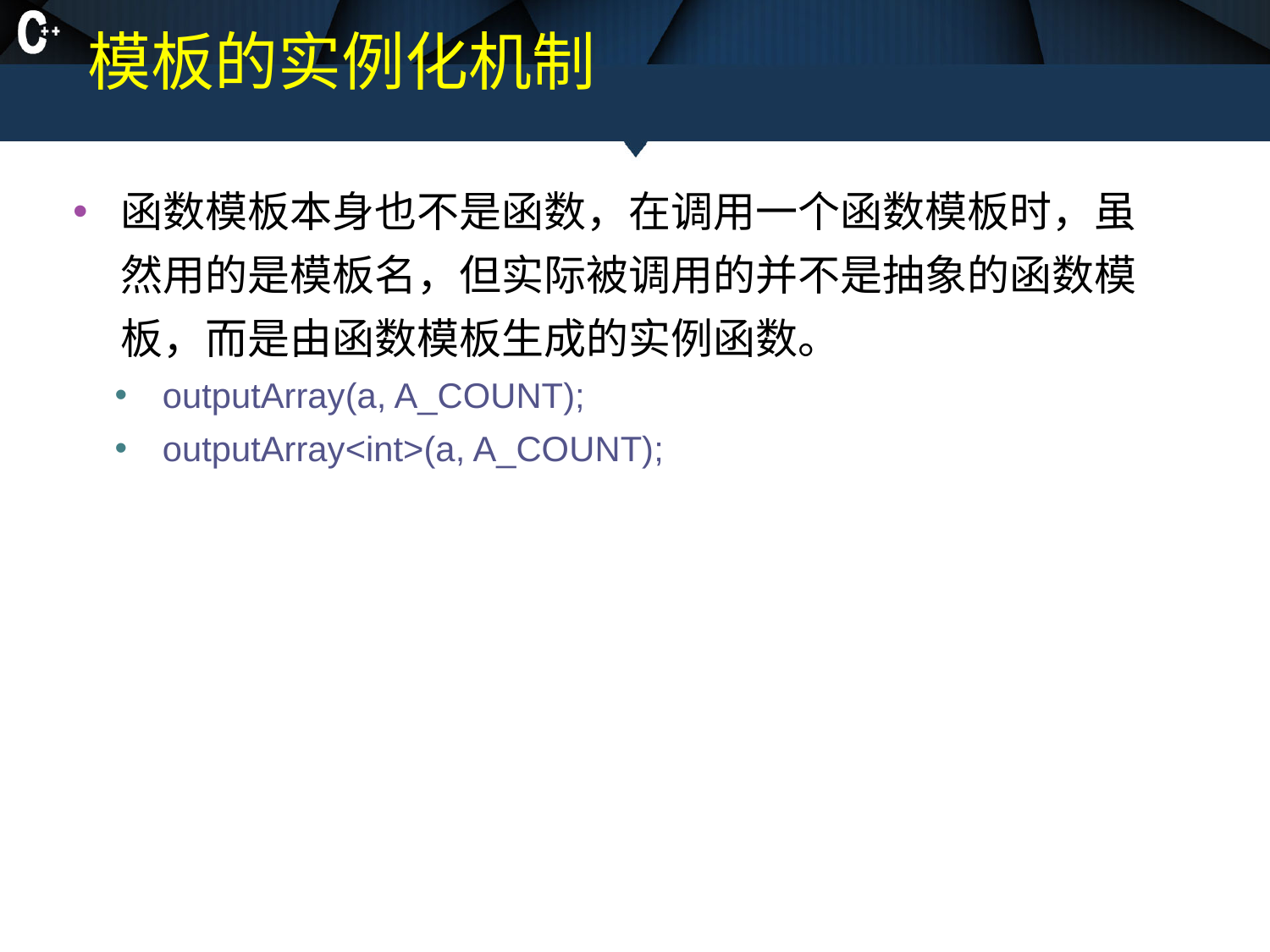

# 模板的实例化机制
函数模板本身也不是函数，在调用一个函数模板时，虽然用的是模板名，但实际被调用的并不是抽象的函数模板，而是由函数模板生成的实例函数。
outputArray(a, A_COUNT);
outputArray<int>(a, A_COUNT);